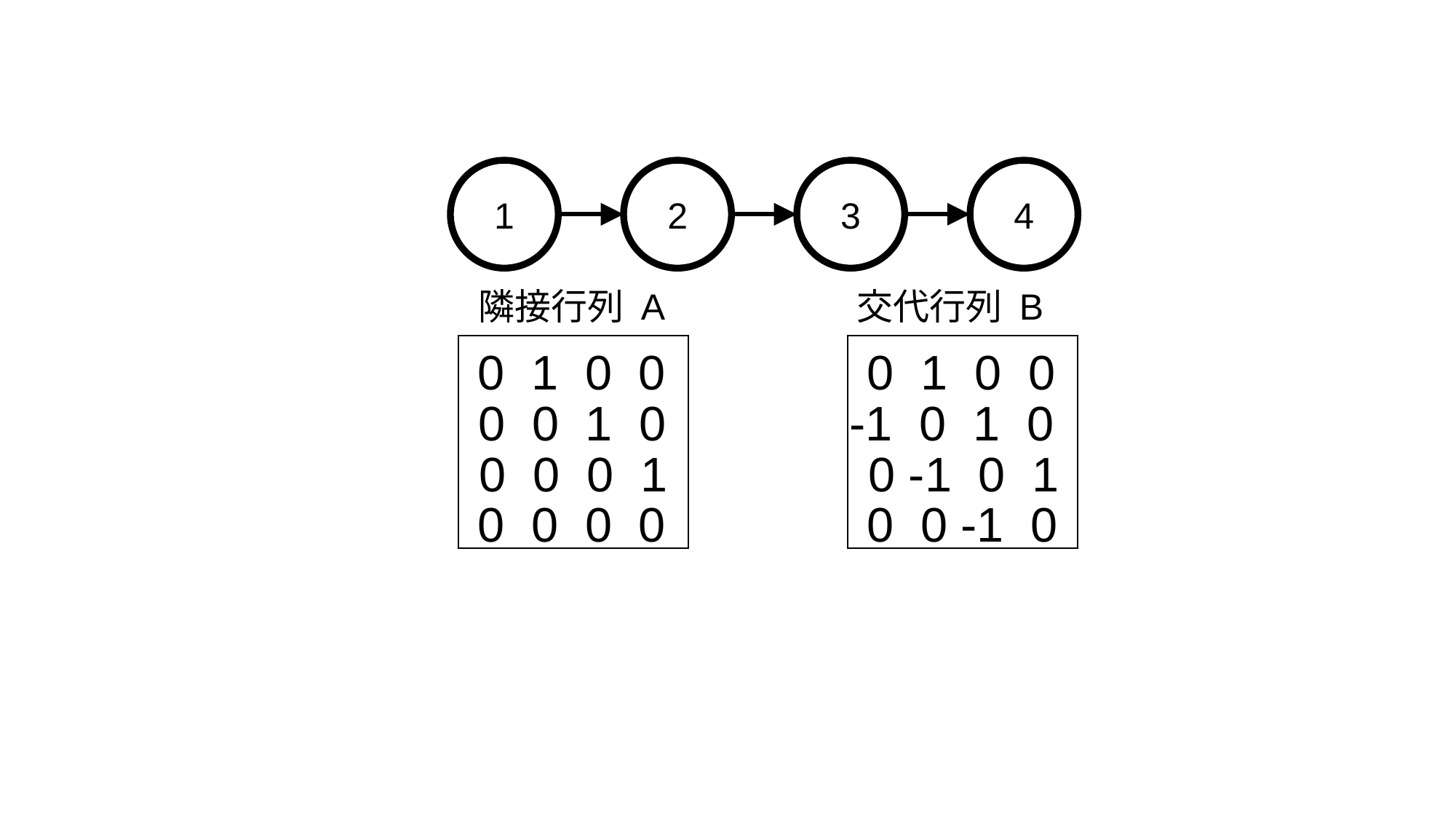

1
3
4
2
交代行列 B
隣接行列 A

0  1  0  0
 0  0  1  0
0  0  0  1
0  0  0  0

0  1  0  0
-1  0  1  0
0 -1  0  1
0  0 -1  0